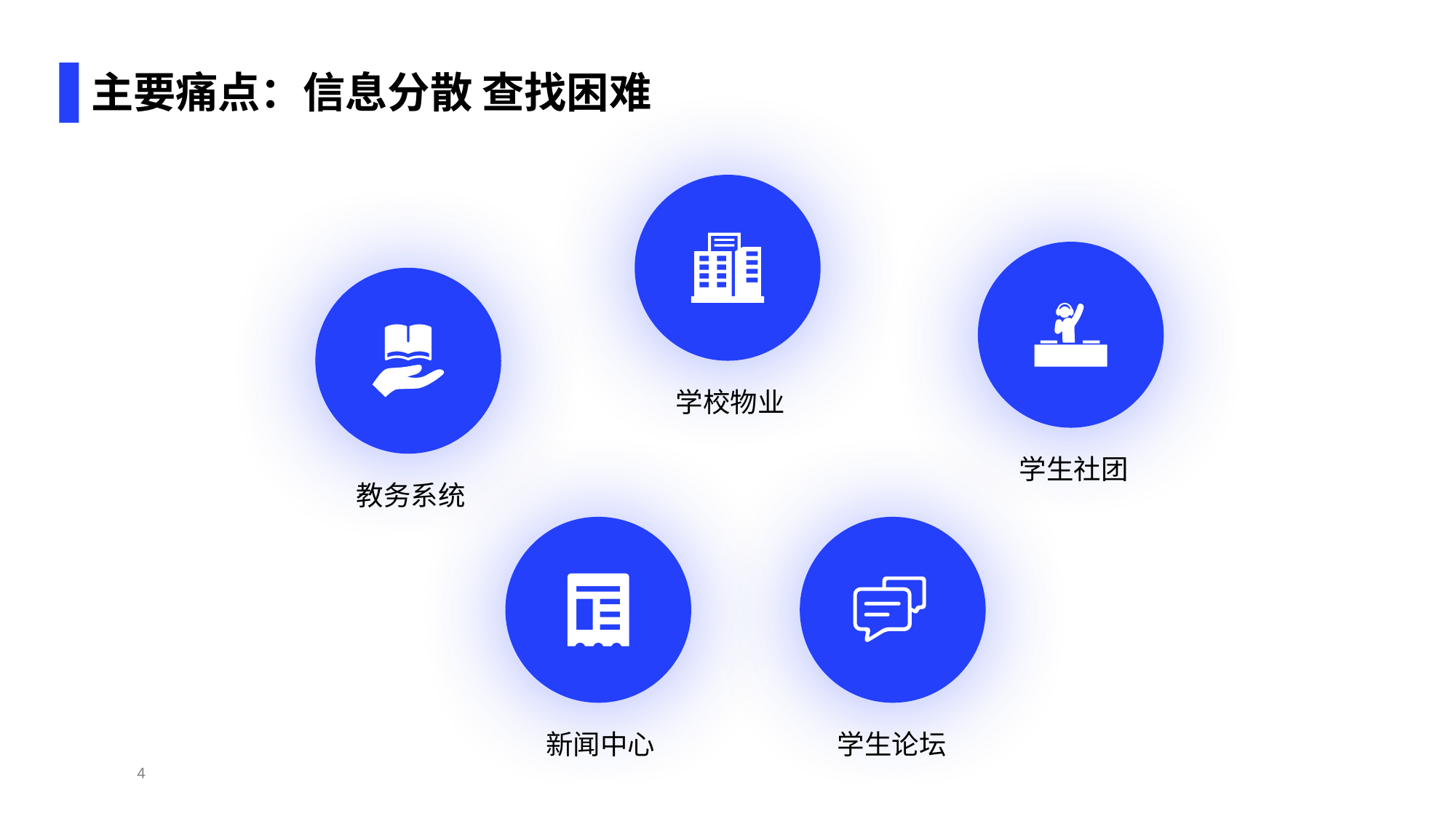

# 主要痛点：信息分散 查找困难

学校物业
学生社团
教务系统

新闻中心
学生论坛
4